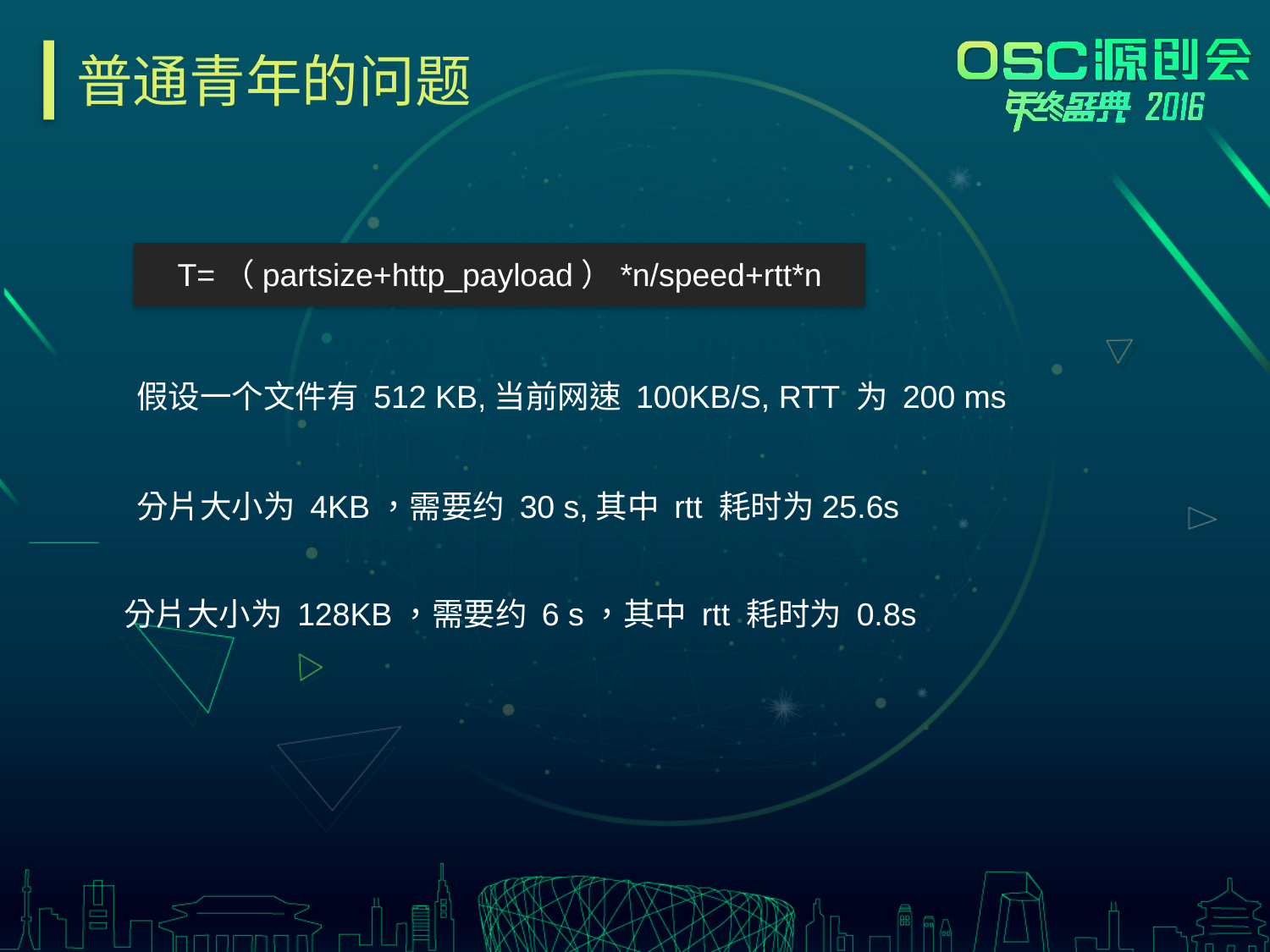

# 普通青年的问题

T=（partsize+http_payload）*n/speed+rtt*n
假设一个文件有 512 KB,当前网速 100KB/S, RTT 为 200 ms
分片大小为 4KB，需要约 30 s,其中 rtt 耗时为25.6s
分片大小为 128KB，需要约 6 s，其中 rtt 耗时为 0.8s